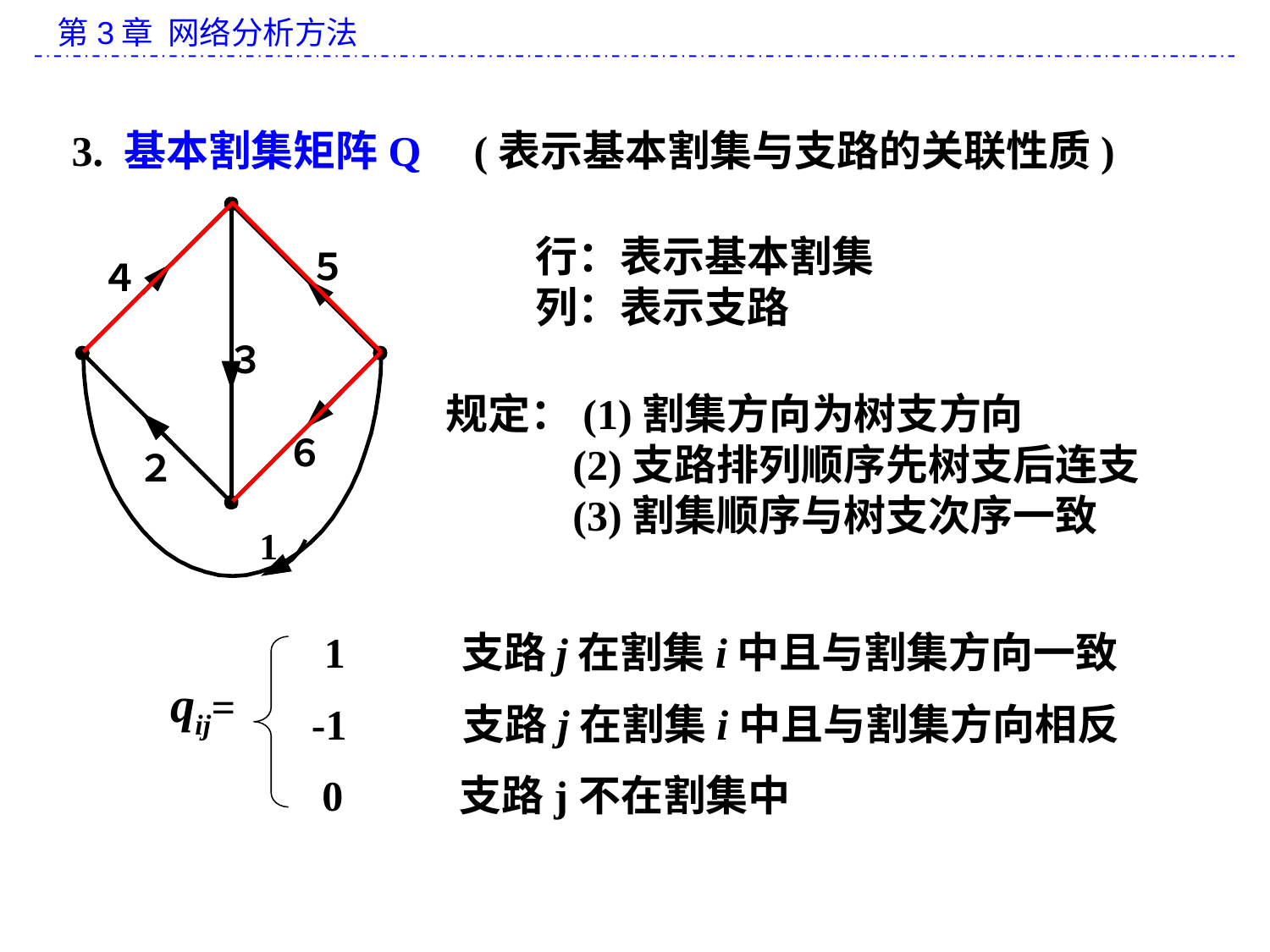

3. 基本割集矩阵Q
(表示基本割集与支路的关联性质)

５
４

３

６

２

1

行：表示基本割集
列：表示支路
规定：(1)割集方向为树支方向
            (2)支路排列顺序先树支后连支
            (3)割集顺序与树支次序一致
1          支路j在割集i中且与割集方向一致

qij=
-1          支路j在割集i中且与割集方向相反
 0          支路j不在割集中